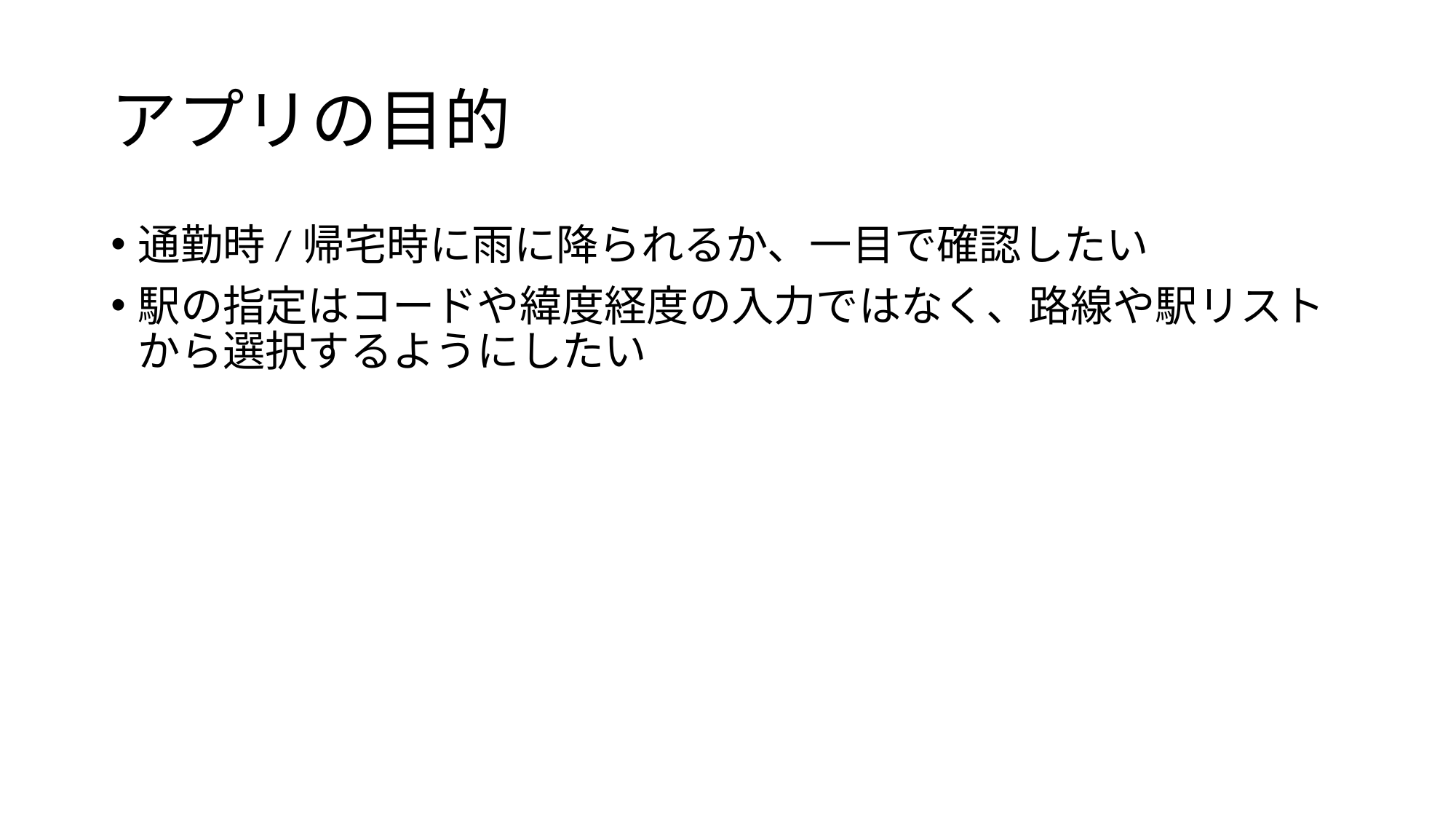

# アプリの目的
通勤時/帰宅時に雨に降られるか、一目で確認したい
駅の指定はコードや緯度経度の入力ではなく、路線や駅リストから選択するようにしたい